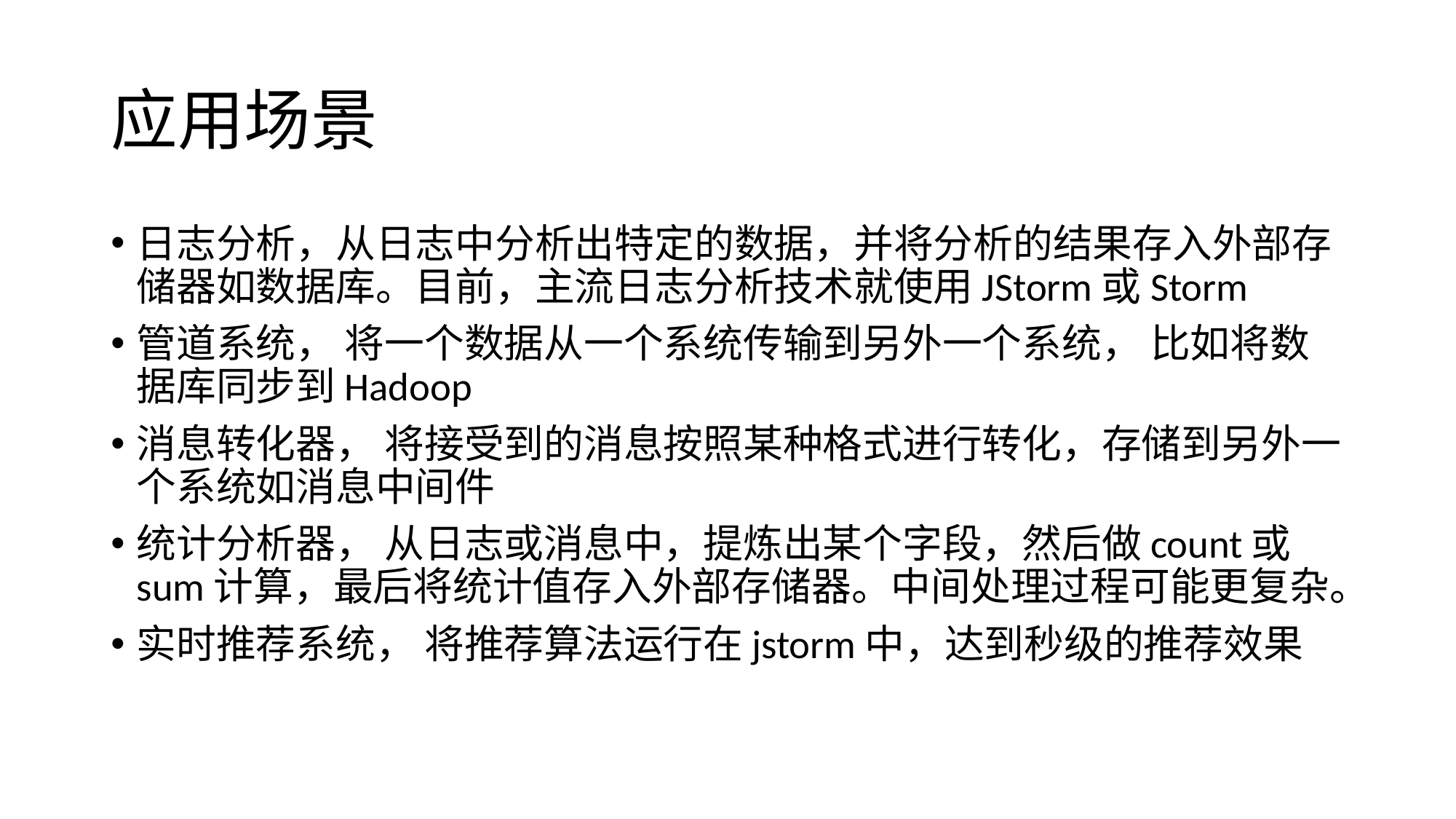

# 应用场景
日志分析，从日志中分析出特定的数据，并将分析的结果存入外部存储器如数据库。目前，主流日志分析技术就使用JStorm或Storm
管道系统， 将一个数据从一个系统传输到另外一个系统， 比如将数据库同步到Hadoop
消息转化器， 将接受到的消息按照某种格式进行转化，存储到另外一个系统如消息中间件
统计分析器， 从日志或消息中，提炼出某个字段，然后做count或sum计算，最后将统计值存入外部存储器。中间处理过程可能更复杂。
实时推荐系统， 将推荐算法运行在jstorm中，达到秒级的推荐效果